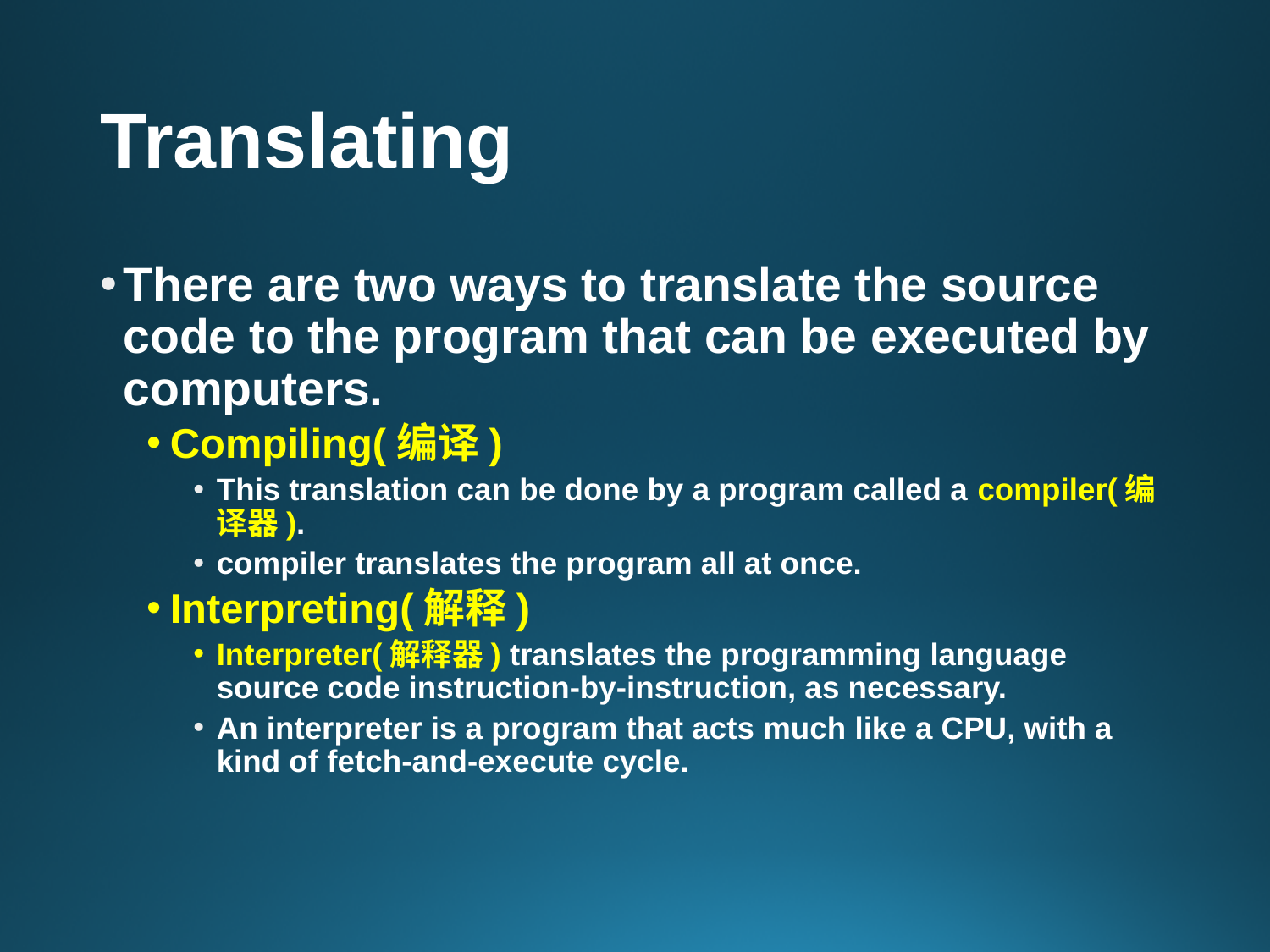

# Translating
There are two ways to translate the source code to the program that can be executed by computers.
Compiling(编译)
This translation can be done by a program called a compiler(编译器).
compiler translates the program all at once.
Interpreting(解释)
Interpreter(解释器) translates the programming language source code instruction-by-instruction, as necessary.
An interpreter is a program that acts much like a CPU, with a kind of fetch-and-execute cycle.